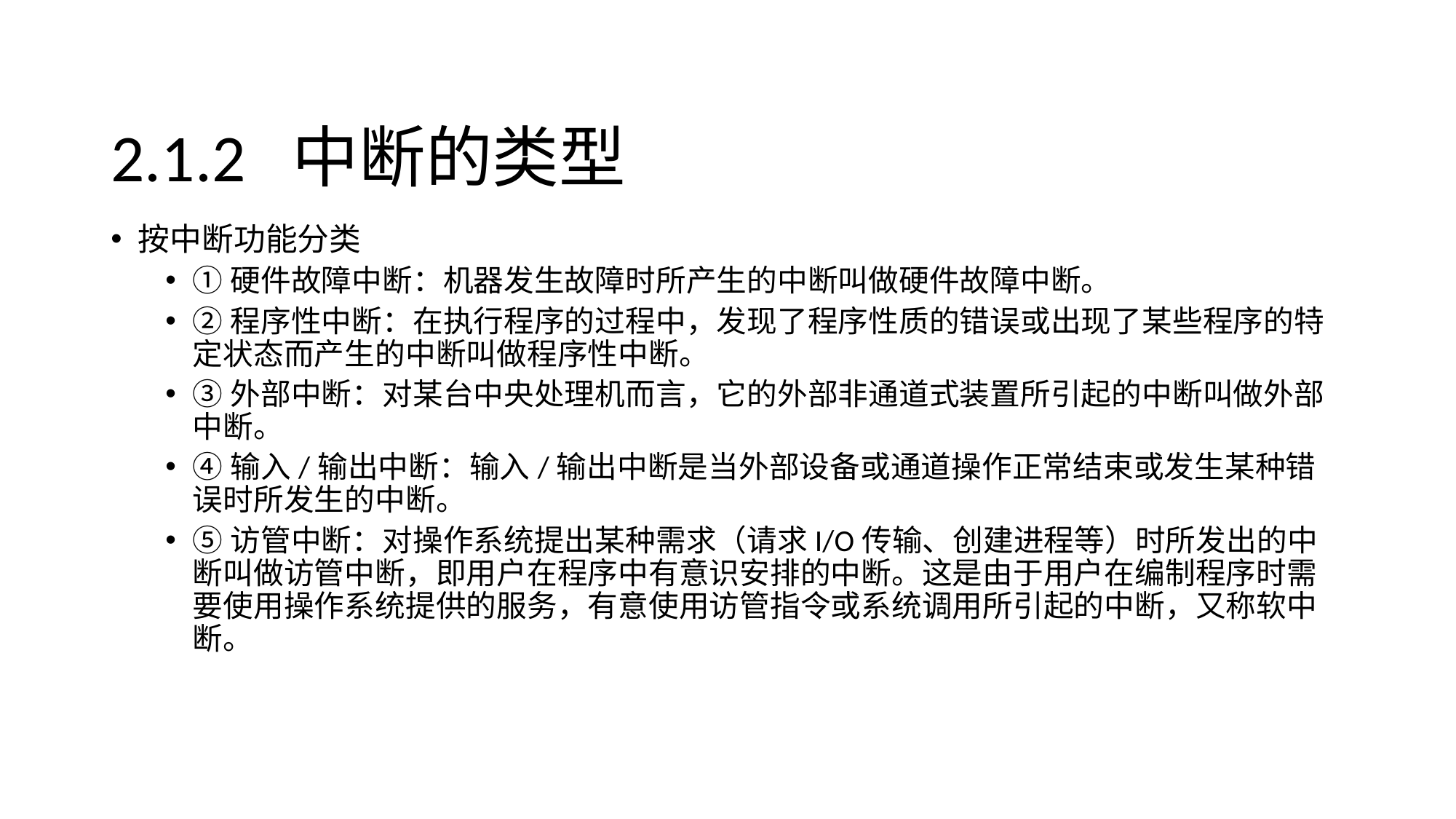

# 2.1.2  中断的类型
按中断功能分类
①硬件故障中断：机器发生故障时所产生的中断叫做硬件故障中断。
②程序性中断：在执行程序的过程中，发现了程序性质的错误或出现了某些程序的特定状态而产生的中断叫做程序性中断。
③外部中断：对某台中央处理机而言，它的外部非通道式装置所引起的中断叫做外部中断。
④输入/输出中断：输入/输出中断是当外部设备或通道操作正常结束或发生某种错误时所发生的中断。
⑤访管中断：对操作系统提出某种需求（请求I/O传输、创建进程等）时所发出的中断叫做访管中断，即用户在程序中有意识安排的中断。这是由于用户在编制程序时需要使用操作系统提供的服务，有意使用访管指令或系统调用所引起的中断，又称软中断。
7